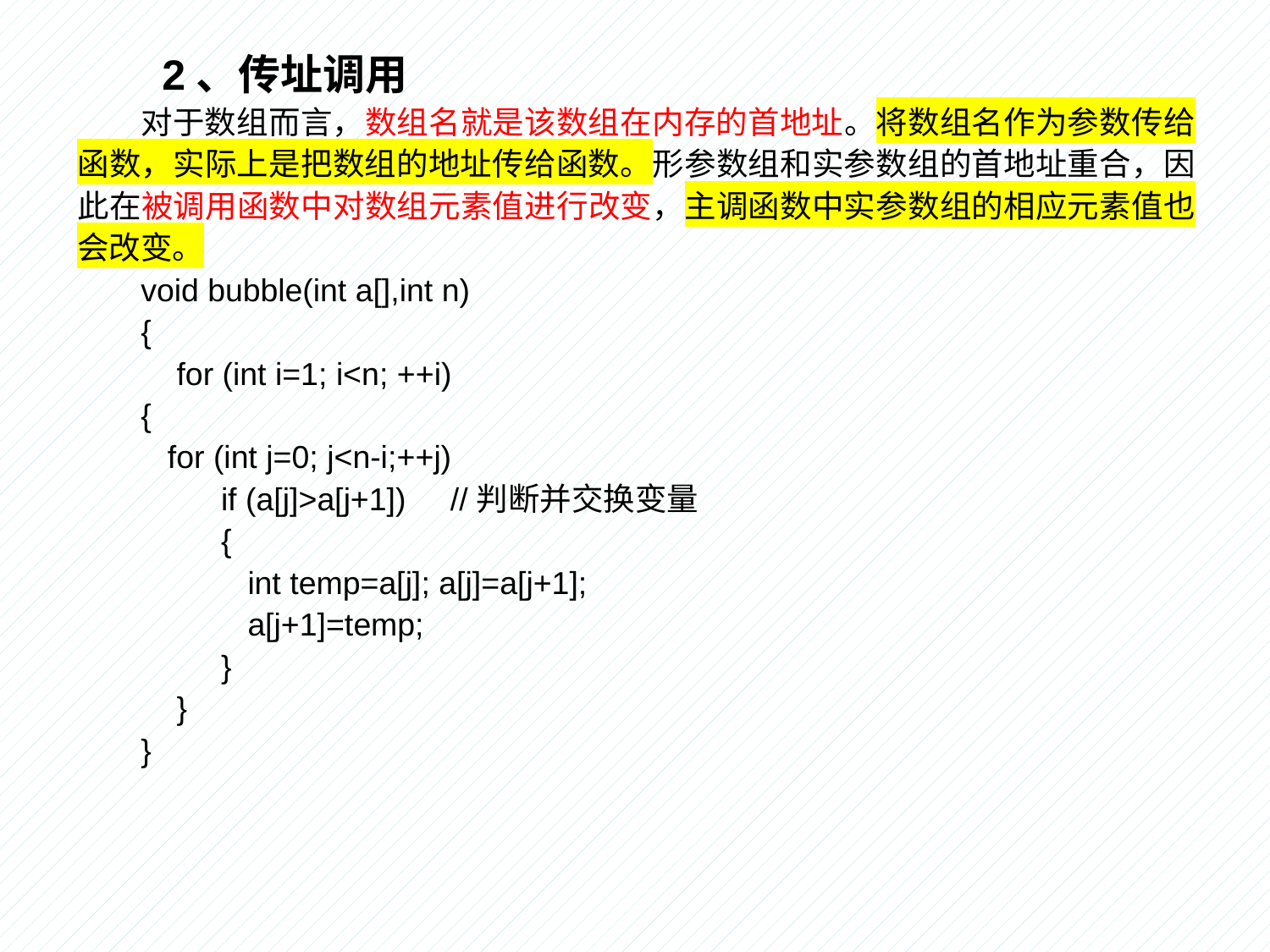

2、传址调用
对于数组而言，数组名就是该数组在内存的首地址。将数组名作为参数传给函数，实际上是把数组的地址传给函数。形参数组和实参数组的首地址重合，因此在被调用函数中对数组元素值进行改变，主调函数中实参数组的相应元素值也会改变。
void bubble(int a[],int n)
{
    for (int i=1; i<n; ++i)
{
   for (int j=0; j<n-i;++j)
         if (a[j]>a[j+1])     //判断并交换变量
         {
            int temp=a[j]; a[j]=a[j+1];
            a[j+1]=temp;
         }
    }
}